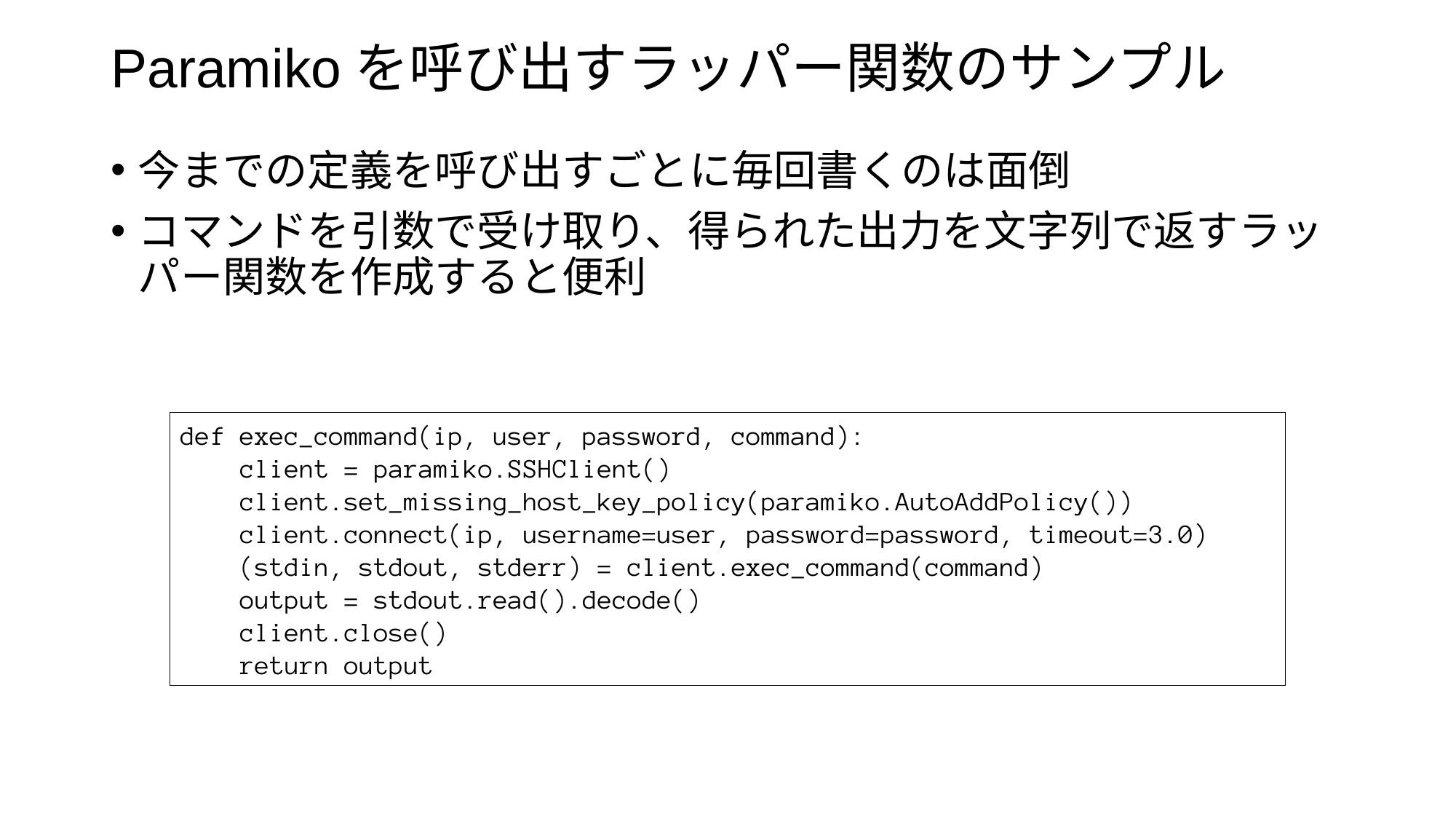

# Paramikoを呼び出すラッパー関数のサンプル
今までの定義を呼び出すごとに毎回書くのは面倒
コマンドを引数で受け取り、得られた出力を文字列で返すラッパー関数を作成すると便利
def exec_command(ip, user, password, command):
    client = paramiko.SSHClient()
    client.set_missing_host_key_policy(paramiko.AutoAddPolicy())
    client.connect(ip, username=user, password=password, timeout=3.0)
    (stdin, stdout, stderr) = client.exec_command(command)
    output = stdout.read().decode()
    client.close()
    return output